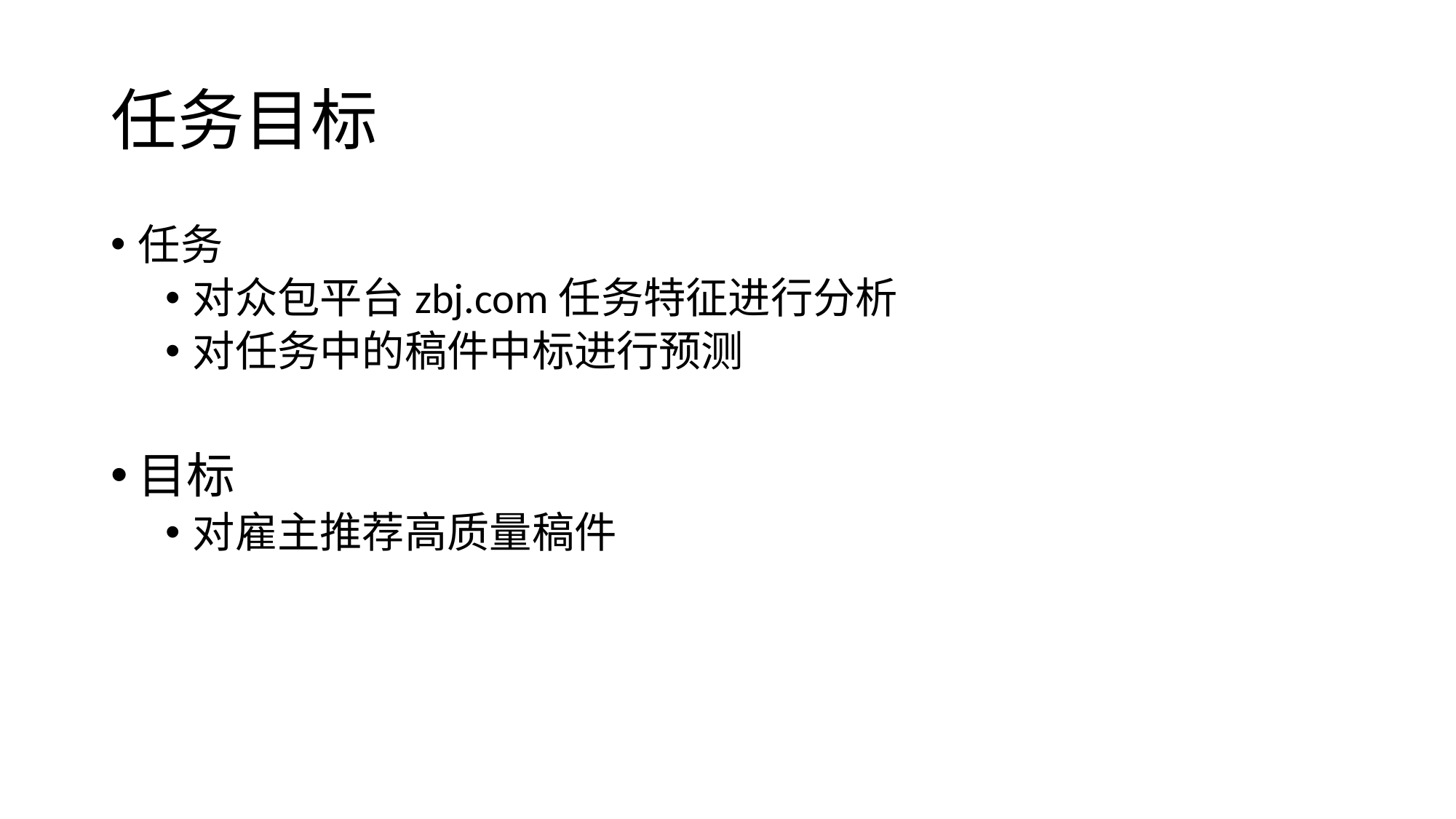

# 任务目标
任务
对众包平台zbj.com任务特征进行分析
对任务中的稿件中标进行预测

目标
对雇主推荐高质量稿件